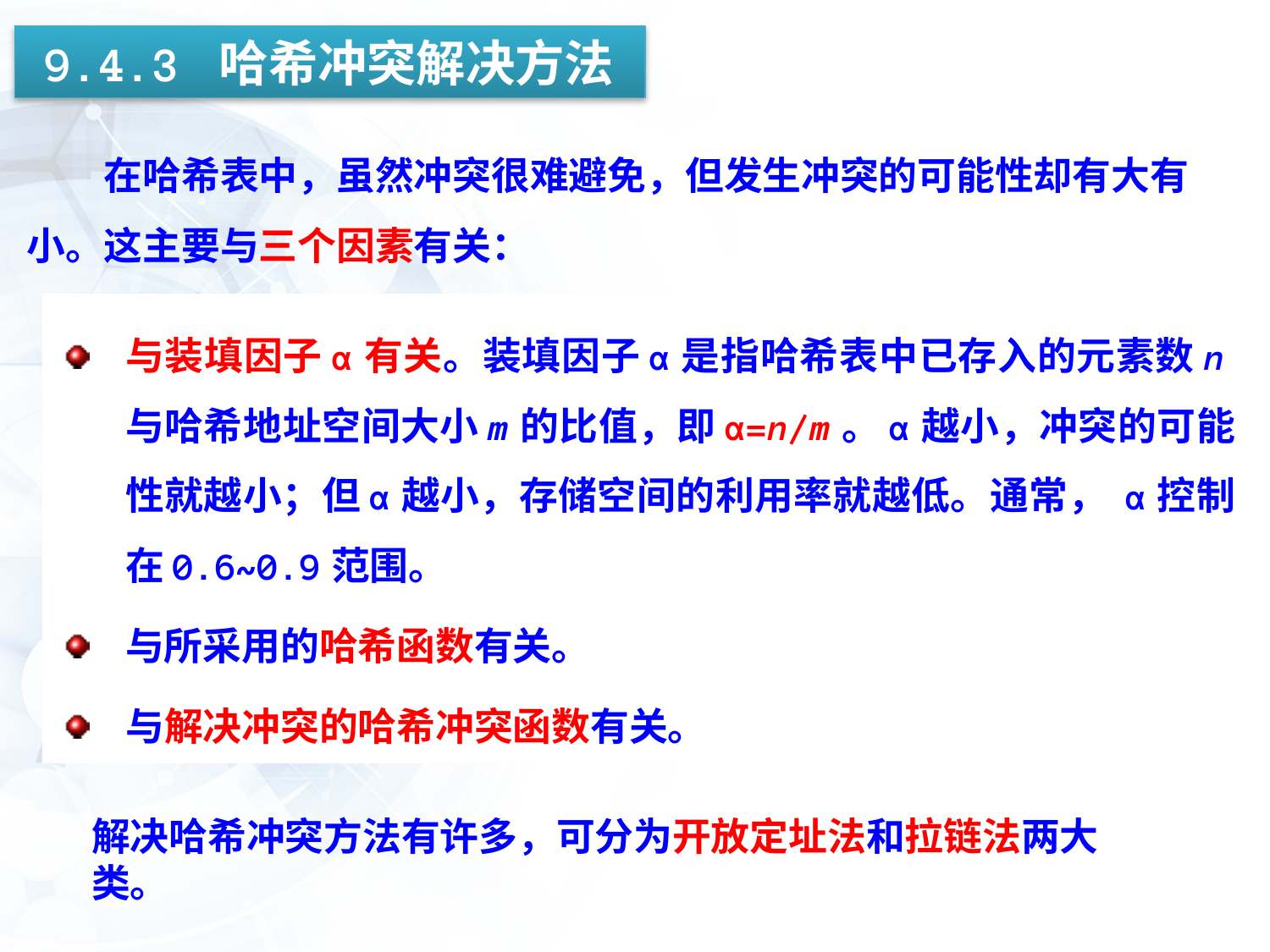

9.4.3 哈希冲突解决方法
　　在哈希表中，虽然冲突很难避免，但发生冲突的可能性却有大有小。这主要与三个因素有关：
与装填因子α有关。装填因子α是指哈希表中已存入的元素数n与哈希地址空间大小m的比值，即α=n/m。α越小，冲突的可能性就越小；但α越小，存储空间的利用率就越低。通常， α控制在0.6~0.9范围。
与所采用的哈希函数有关。
与解决冲突的哈希冲突函数有关。
解决哈希冲突方法有许多，可分为开放定址法和拉链法两大类。